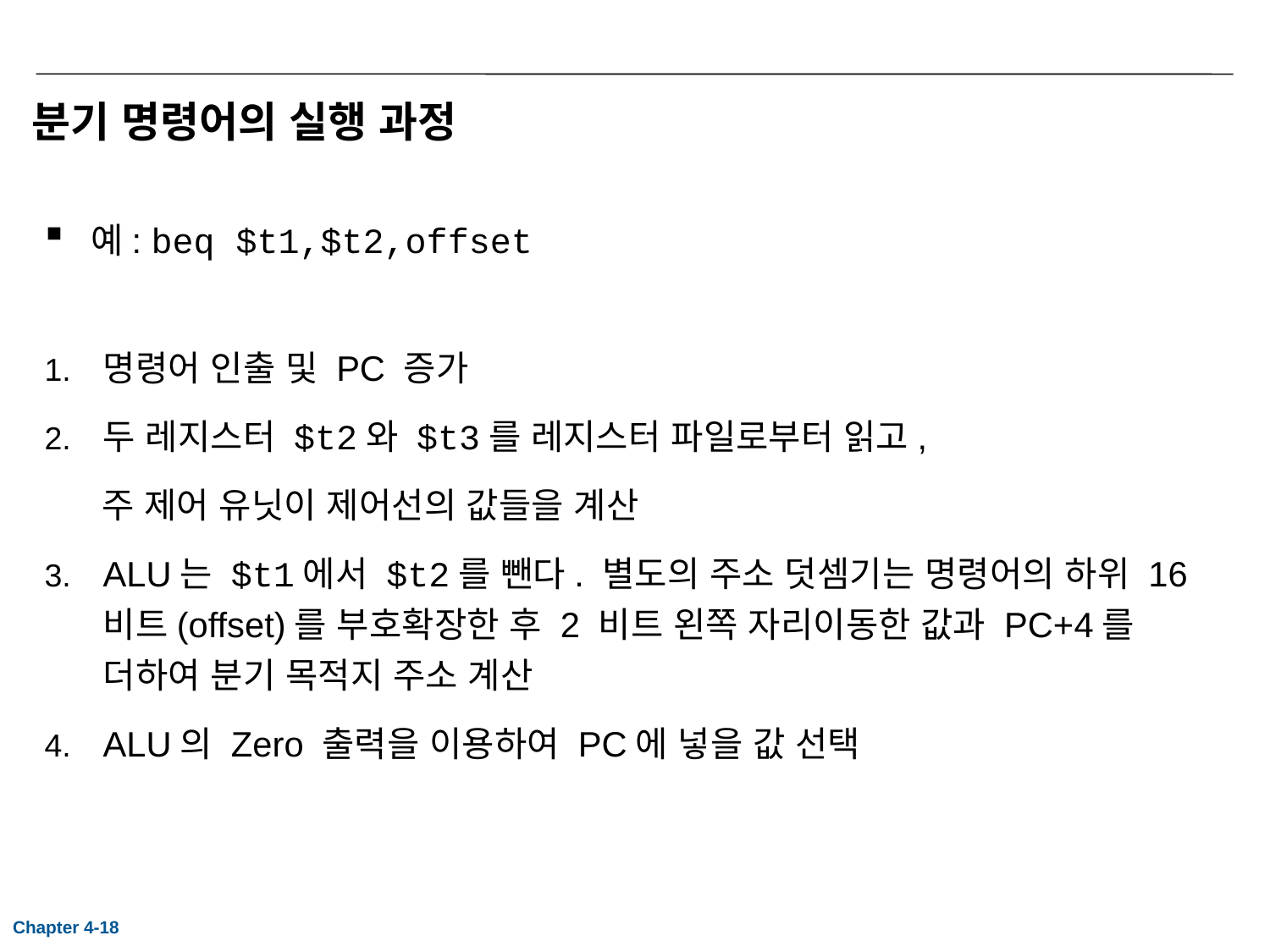

# 분기 명령어의 실행 과정
예: beq $t1,$t2,offset

명령어 인출 및 PC 증가
두 레지스터 $t2와 $t3를 레지스터 파일로부터 읽고,
주 제어 유닛이 제어선의 값들을 계산
ALU는 $t1에서 $t2를 뺀다. 별도의 주소 덧셈기는 명령어의 하위 16 비트(offset)를 부호확장한 후 2 비트 왼쪽 자리이동한 값과 PC+4를 더하여 분기 목적지 주소 계산
ALU의 Zero 출력을 이용하여 PC에 넣을 값 선택
Chapter 4-18